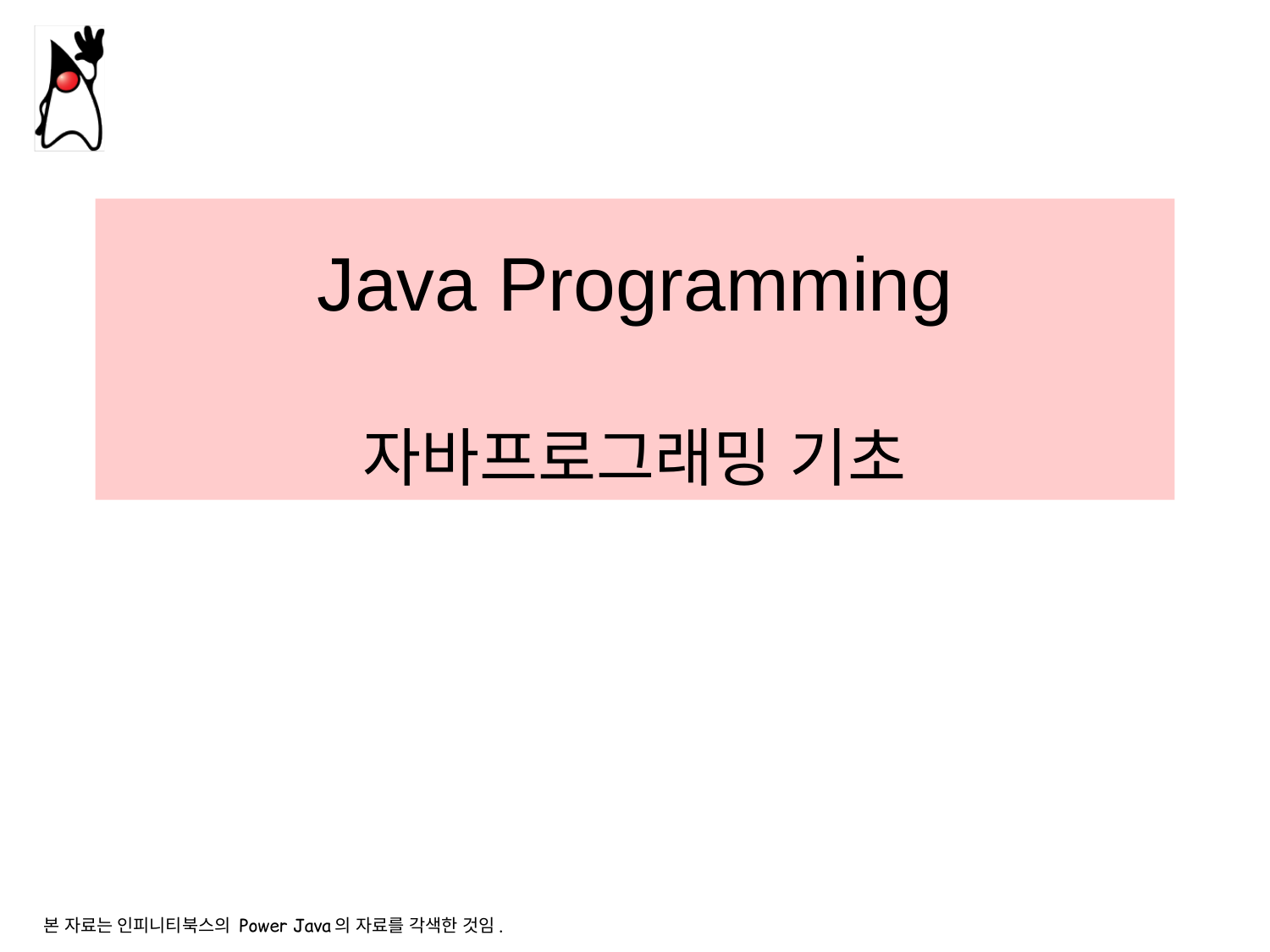

# Java Programming 자바프로그래밍 기초

본 자료는 인피니티북스의 Power Java의 자료를 각색한 것임.